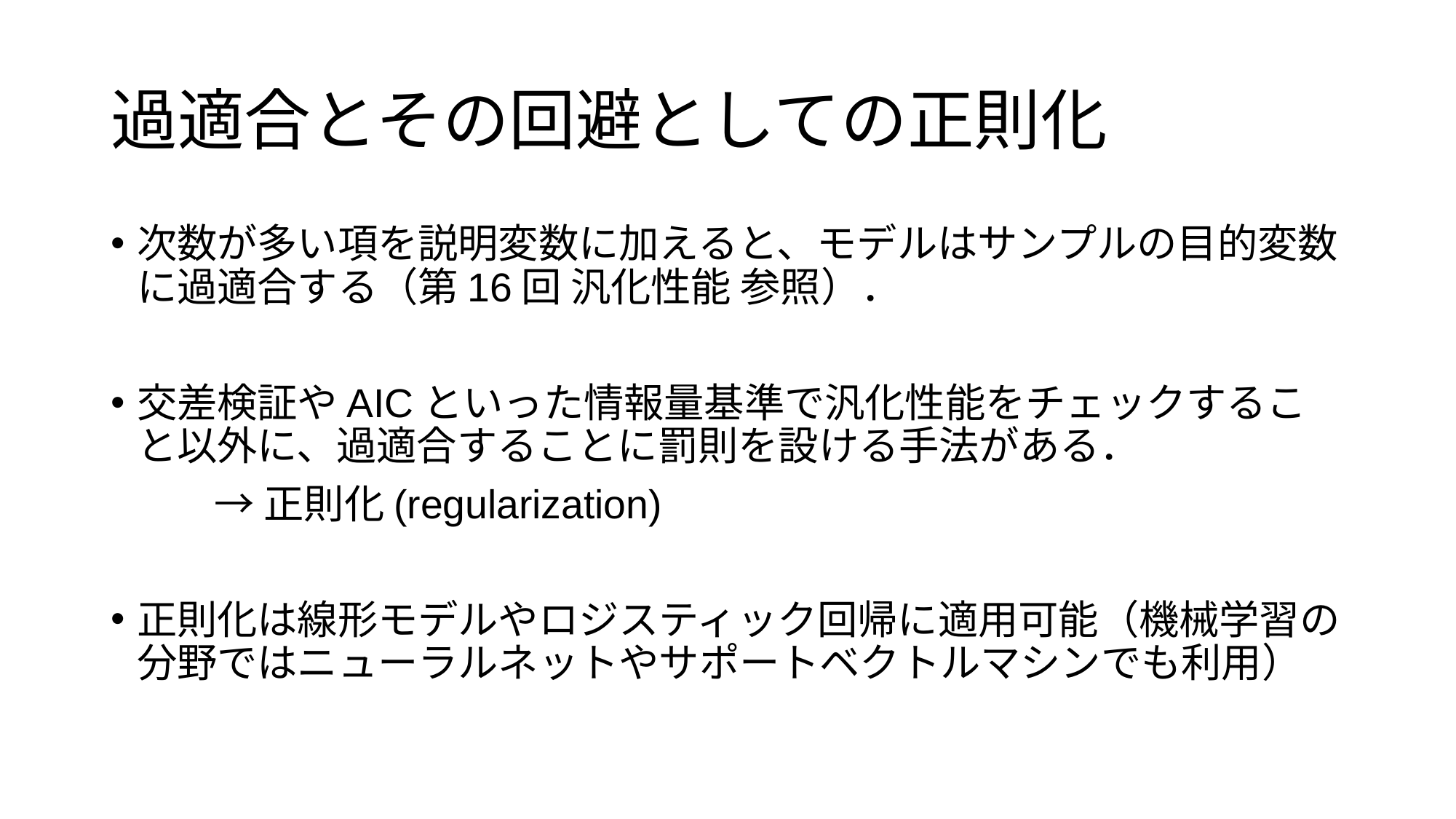

# 過適合とその回避としての正則化
次数が多い項を説明変数に加えると、モデルはサンプルの目的変数に過適合する（第16回 汎化性能 参照）．

交差検証やAICといった情報量基準で汎化性能をチェックすること以外に、過適合することに罰則を設ける手法がある．
	→正則化(regularization)

正則化は線形モデルやロジスティック回帰に適用可能（機械学習の分野ではニューラルネットやサポートベクトルマシンでも利用）